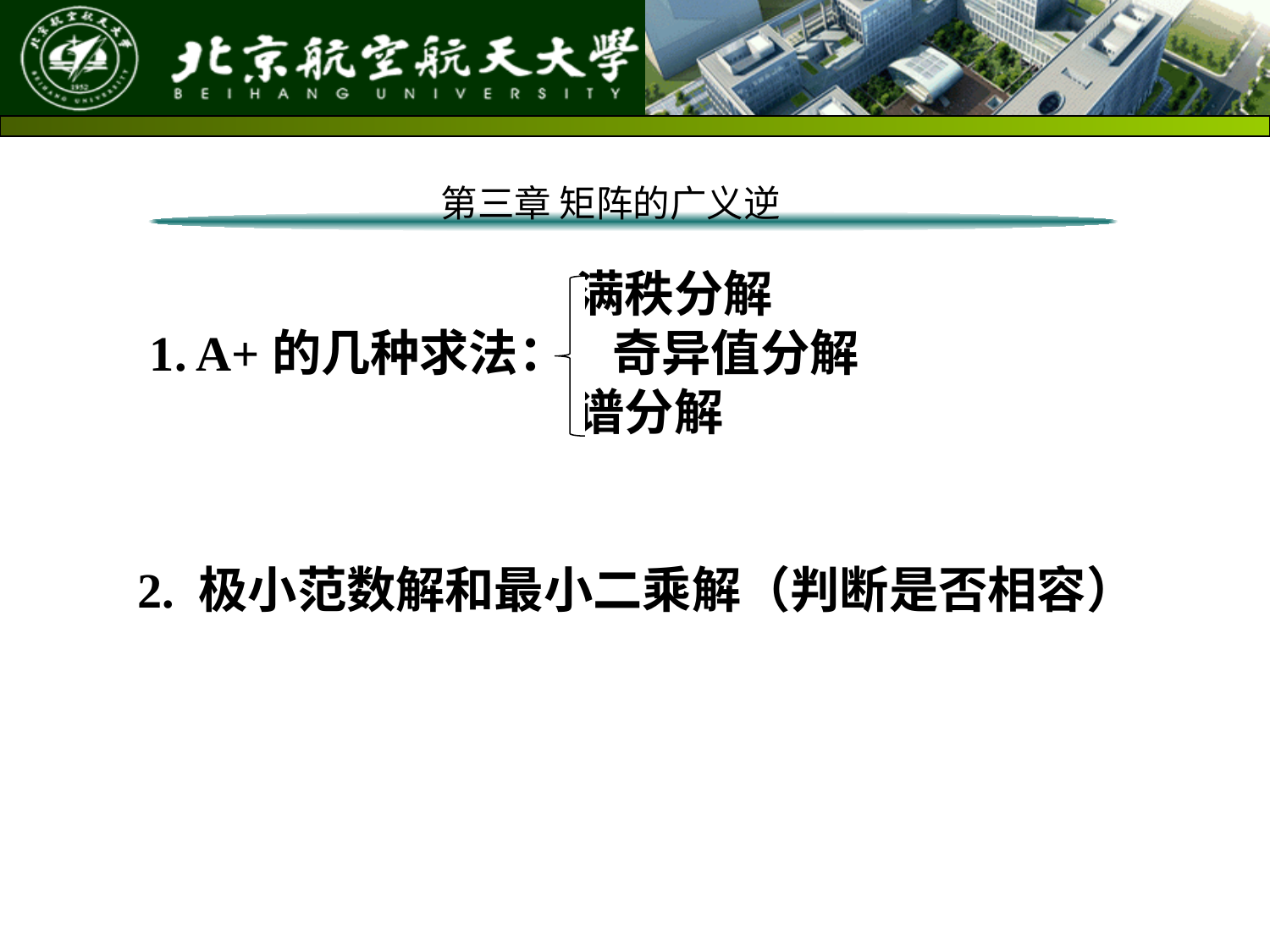

第三章 矩阵的广义逆

                                      满秩分解
 1. A+的几种求法：    奇异值分解
                                      谱分解

2. 极小范数解和最小二乘解（判断是否相容）